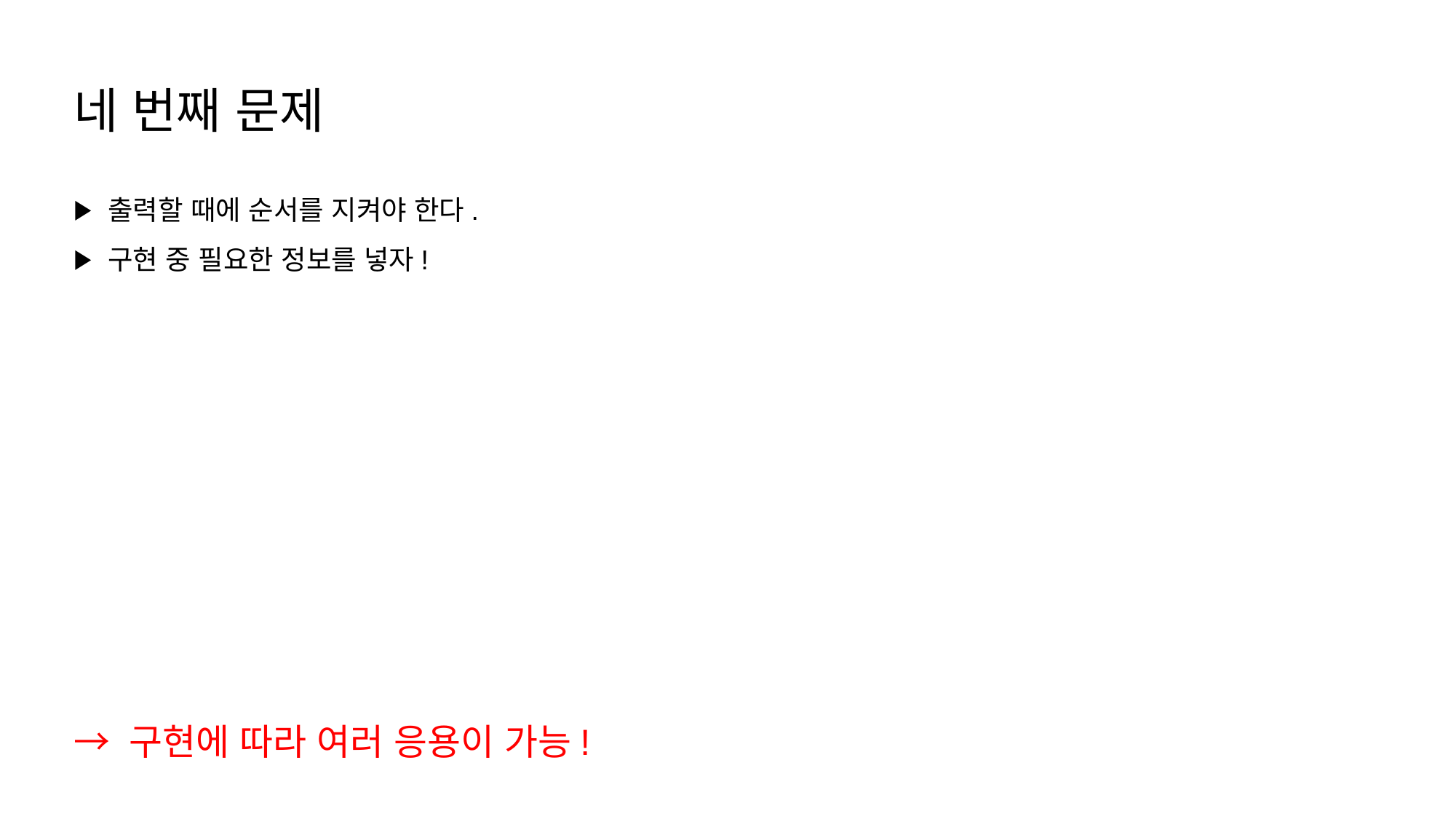

네 번째 문제
출력할 때에 순서를 지켜야 한다.
구현 중 필요한 정보를 넣자!
→ 구현에 따라 여러 응용이 가능!